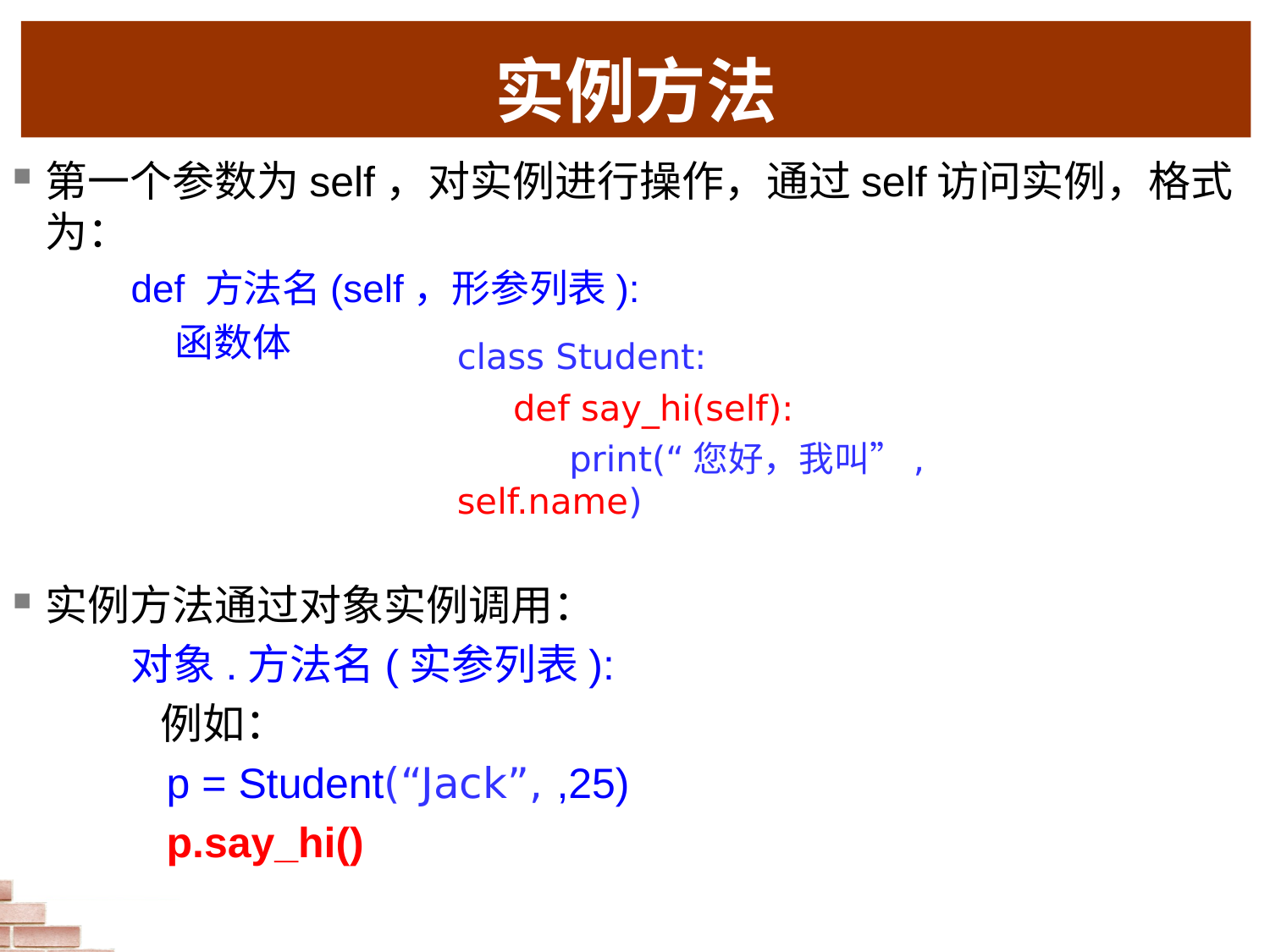

# 实例方法
第一个参数为self，对实例进行操作，通过self访问实例，格式为：
def 方法名(self，形参列表):
    函数体

实例方法通过对象实例调用：
对象.方法名(实参列表):
  例如：
   p = Student(“Jack”, ,25)
   p.say_hi()
class Student:
     def say_hi(self):
          print(“您好，我叫”, self.name)